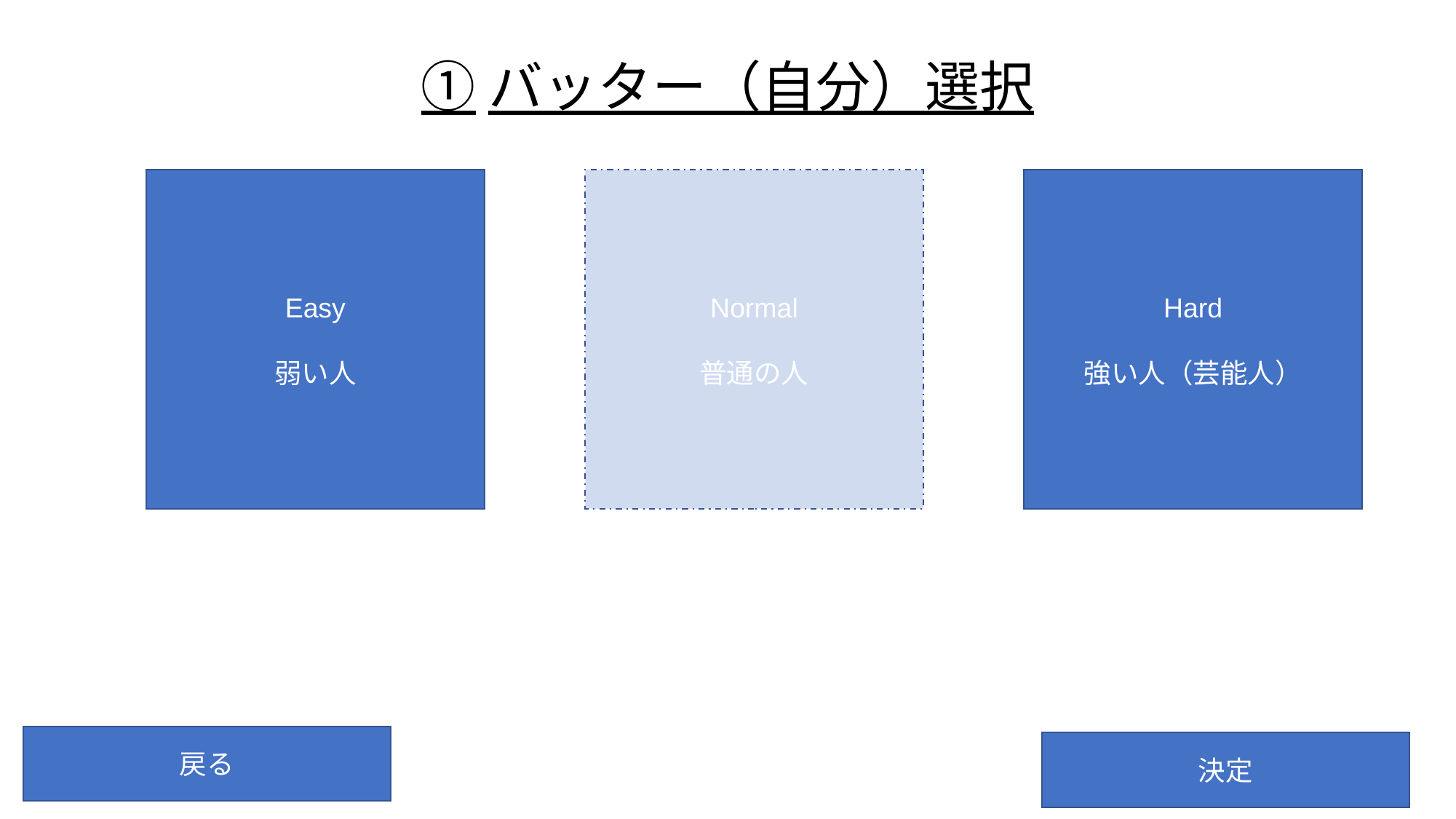

①バッター（自分）選択
Easy

弱い人
Normal

普通の人
Hard

強い人（芸能人）
戻る
決定